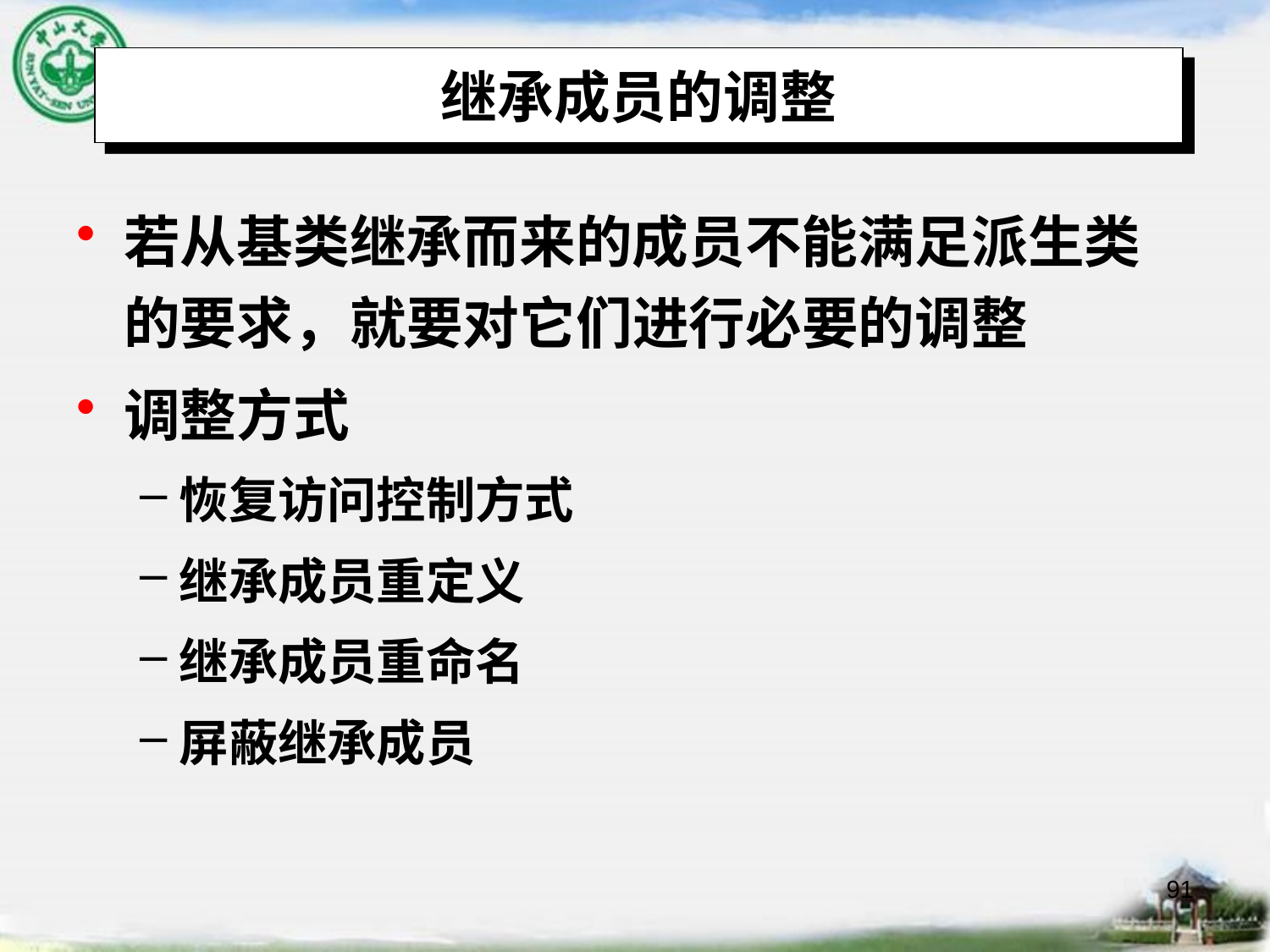

# 继承成员的调整
若从基类继承而来的成员不能满足派生类的要求，就要对它们进行必要的调整
调整方式
恢复访问控制方式
继承成员重定义
继承成员重命名
屏蔽继承成员

91